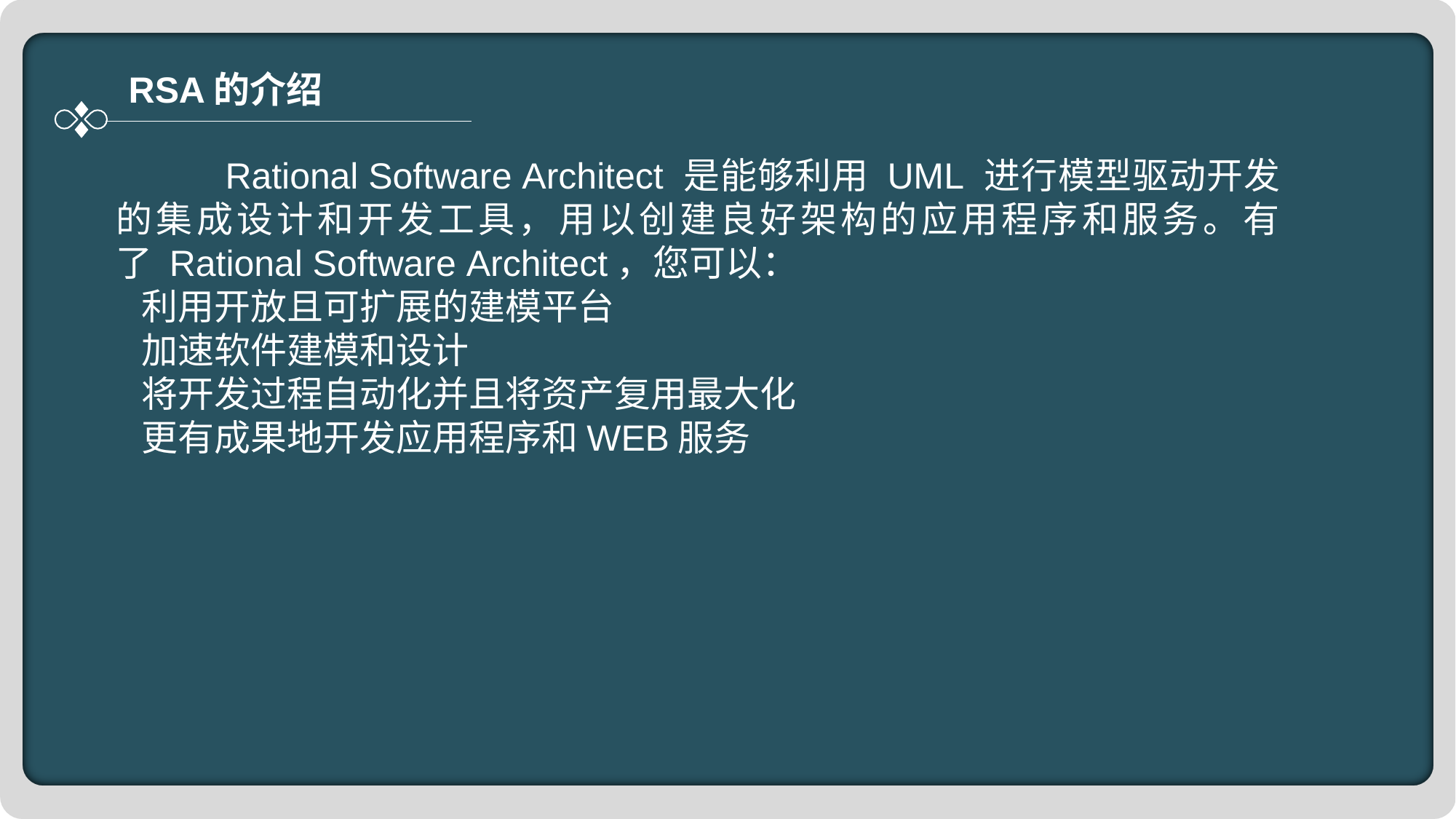

RSA的介绍

	Rational Software Architect 是能够利用 UML 进行模型驱动开发的集成设计和开发工具，用以创建良好架构的应用程序和服务。有了 Rational Software Architect，您可以：
  利用开放且可扩展的建模平台
  加速软件建模和设计
  将开发过程自动化并且将资产复用最大化
  更有成果地开发应用程序和WEB服务